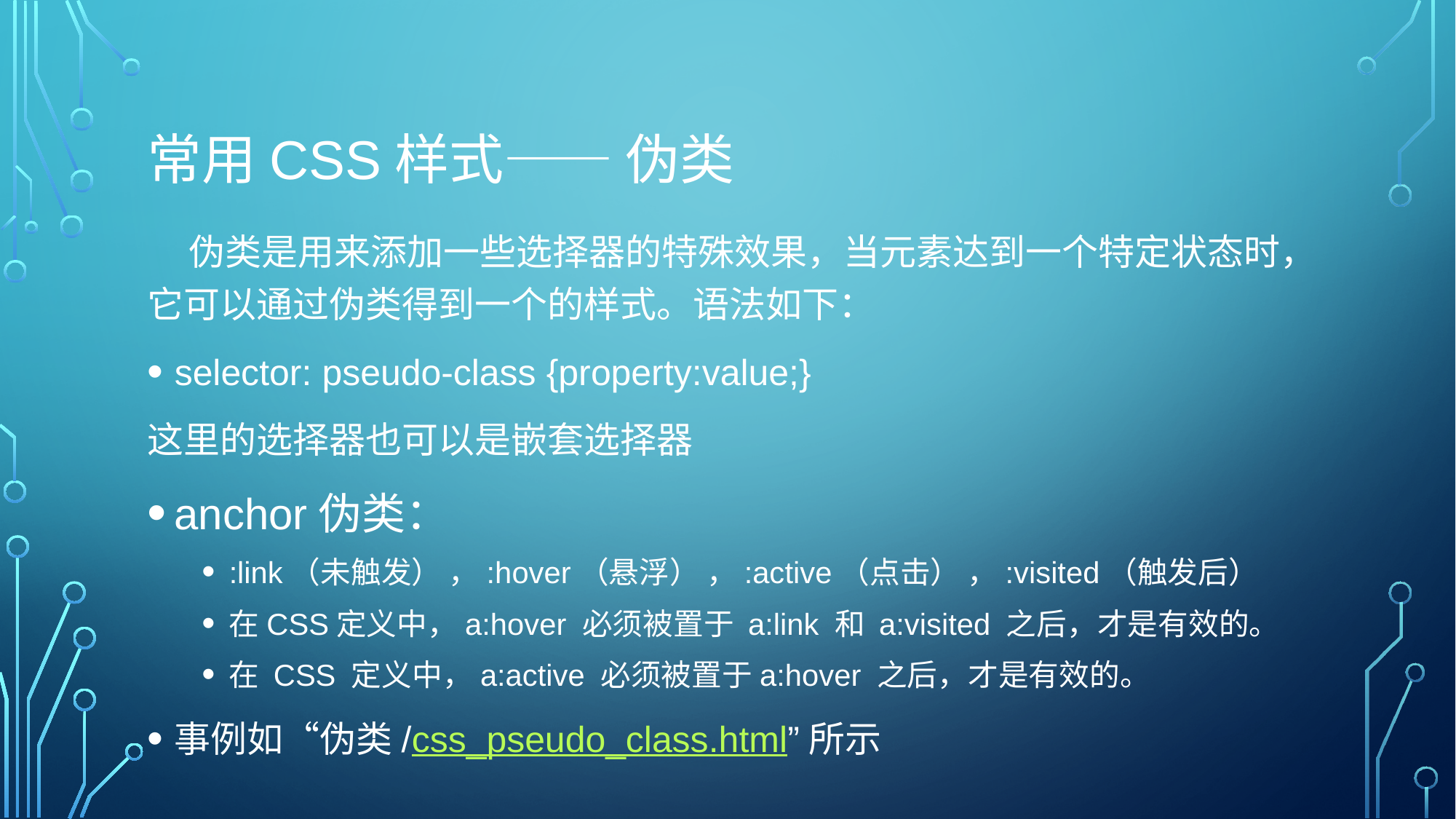

# 常用CSS样式—— 伪类
    伪类是用来添加一些选择器的特殊效果，当元素达到一个特定状态时，它可以通过伪类得到一个的样式。语法如下：
selector: pseudo-class {property:value;}
这里的选择器也可以是嵌套选择器
anchor伪类：
:link（未触发） ，:hover（悬浮） ，:active（点击） ，:visited（触发后）
在CSS定义中，a:hover 必须被置于 a:link 和 a:visited 之后，才是有效的。
在 CSS 定义中，a:active 必须被置于a:hover 之后，才是有效的。
事例如“伪类/css_pseudo_class.html”所示